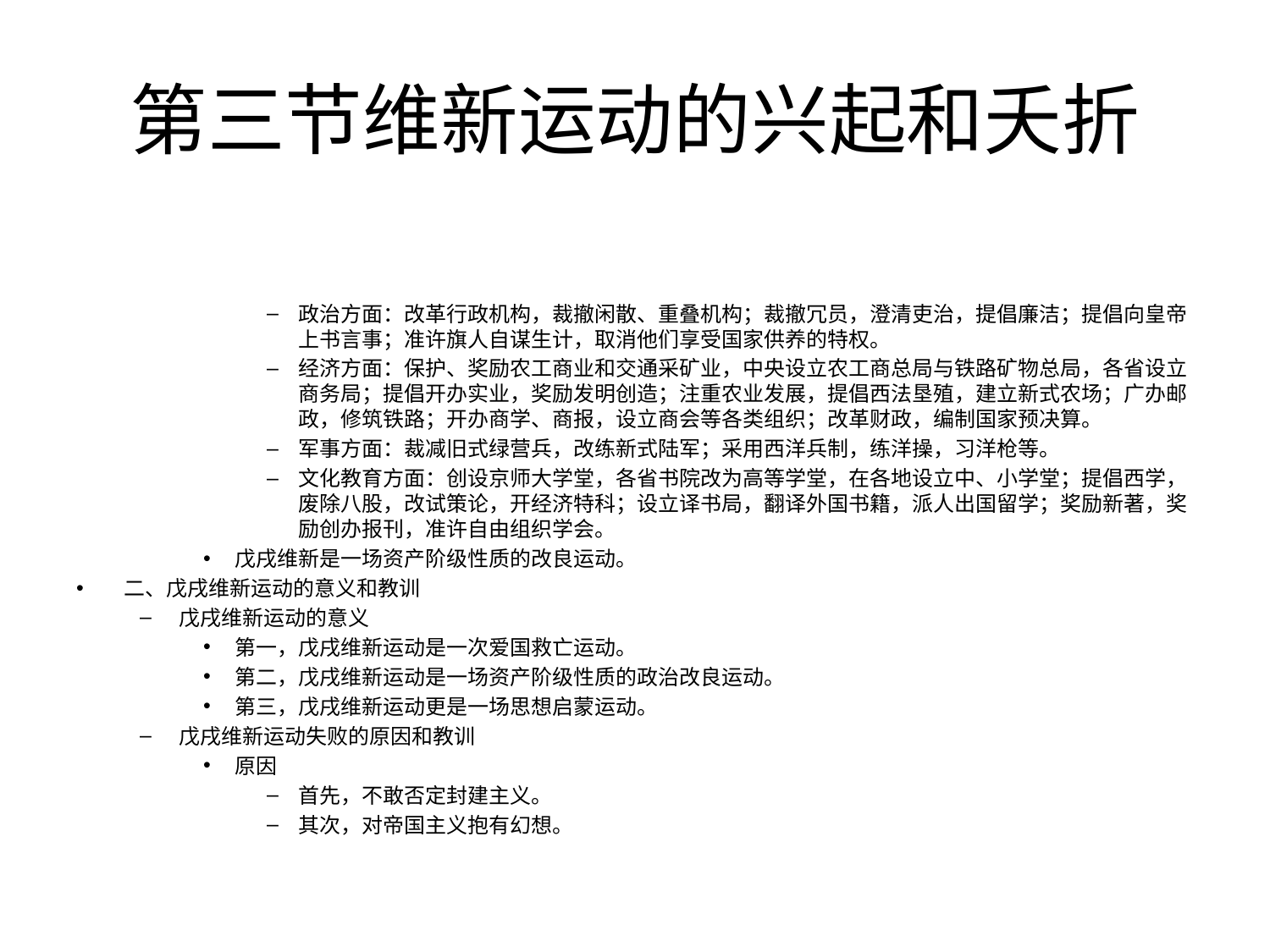

# 第三节维新运动的兴起和夭折

政治方面：改革行政机构，裁撤闲散、重叠机构；裁撤冗员，澄清吏治，提倡廉洁；提倡向皇帝上书言事；准许旗人自谋生计，取消他们享受国家供养的特权。
经济方面：保护、奖励农工商业和交通采矿业，中央设立农工商总局与铁路矿物总局，各省设立商务局；提倡开办实业，奖励发明创造；注重农业发展，提倡西法垦殖，建立新式农场；广办邮政，修筑铁路；开办商学、商报，设立商会等各类组织；改革财政，编制国家预决算。
军事方面：裁减旧式绿营兵，改练新式陆军；采用西洋兵制，练洋操，习洋枪等。
文化教育方面：创设京师大学堂，各省书院改为高等学堂，在各地设立中、小学堂；提倡西学，废除八股，改试策论，开经济特科；设立译书局，翻译外国书籍，派人出国留学；奖励新著，奖励创办报刊，准许自由组织学会。
戊戌维新是一场资产阶级性质的改良运动。
二、戊戌维新运动的意义和教训
戊戌维新运动的意义
第一，戊戌维新运动是一次爱国救亡运动。
第二，戊戌维新运动是一场资产阶级性质的政治改良运动。
第三，戊戌维新运动更是一场思想启蒙运动。
戊戌维新运动失败的原因和教训
原因
首先，不敢否定封建主义。
其次，对帝国主义抱有幻想。